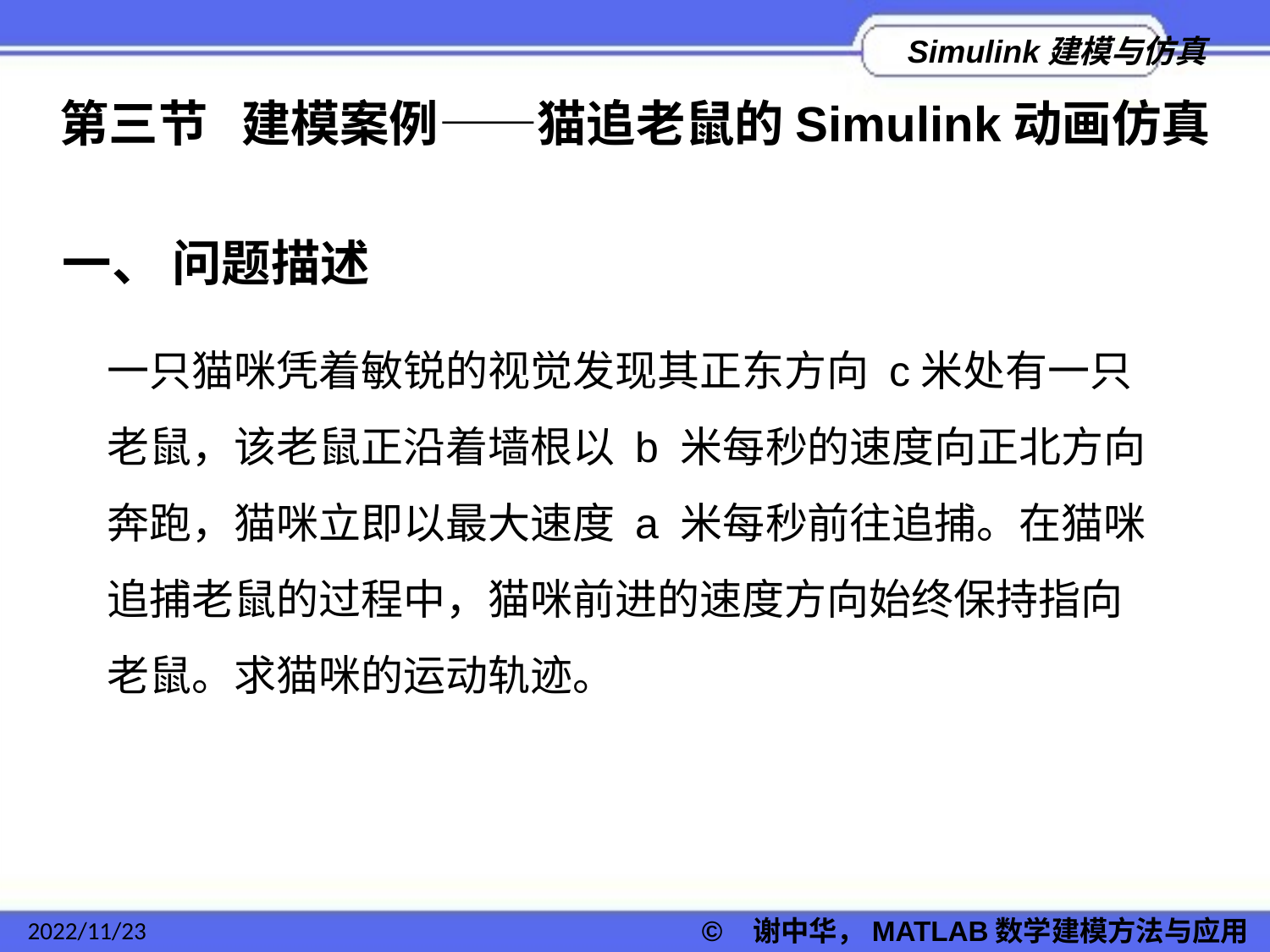

第三节   建模案例——猫追老鼠的Simulink动画仿真
一、 问题描述
一只猫咪凭着敏锐的视觉发现其正东方向 c米处有一只老鼠，该老鼠正沿着墙根以 b 米每秒的速度向正北方向奔跑，猫咪立即以最大速度 a 米每秒前往追捕。在猫咪追捕老鼠的过程中，猫咪前进的速度方向始终保持指向老鼠。求猫咪的运动轨迹。
2022/11/23
©   谢中华，MATLAB数学建模方法与应用